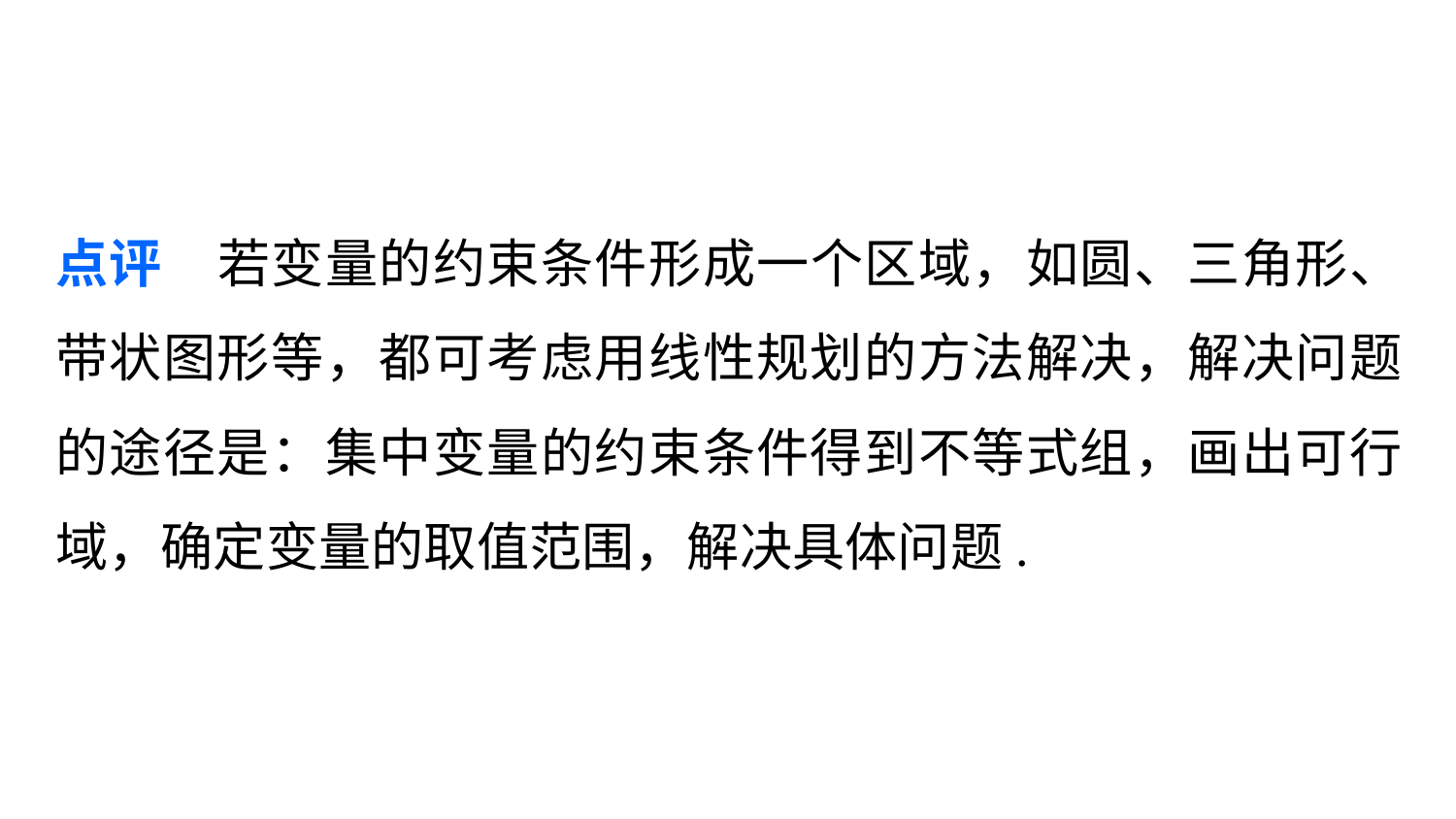

点评　若变量的约束条件形成一个区域，如圆、三角形、带状图形等，都可考虑用线性规划的方法解决，解决问题的途径是：集中变量的约束条件得到不等式组，画出可行域，确定变量的取值范围，解决具体问题.